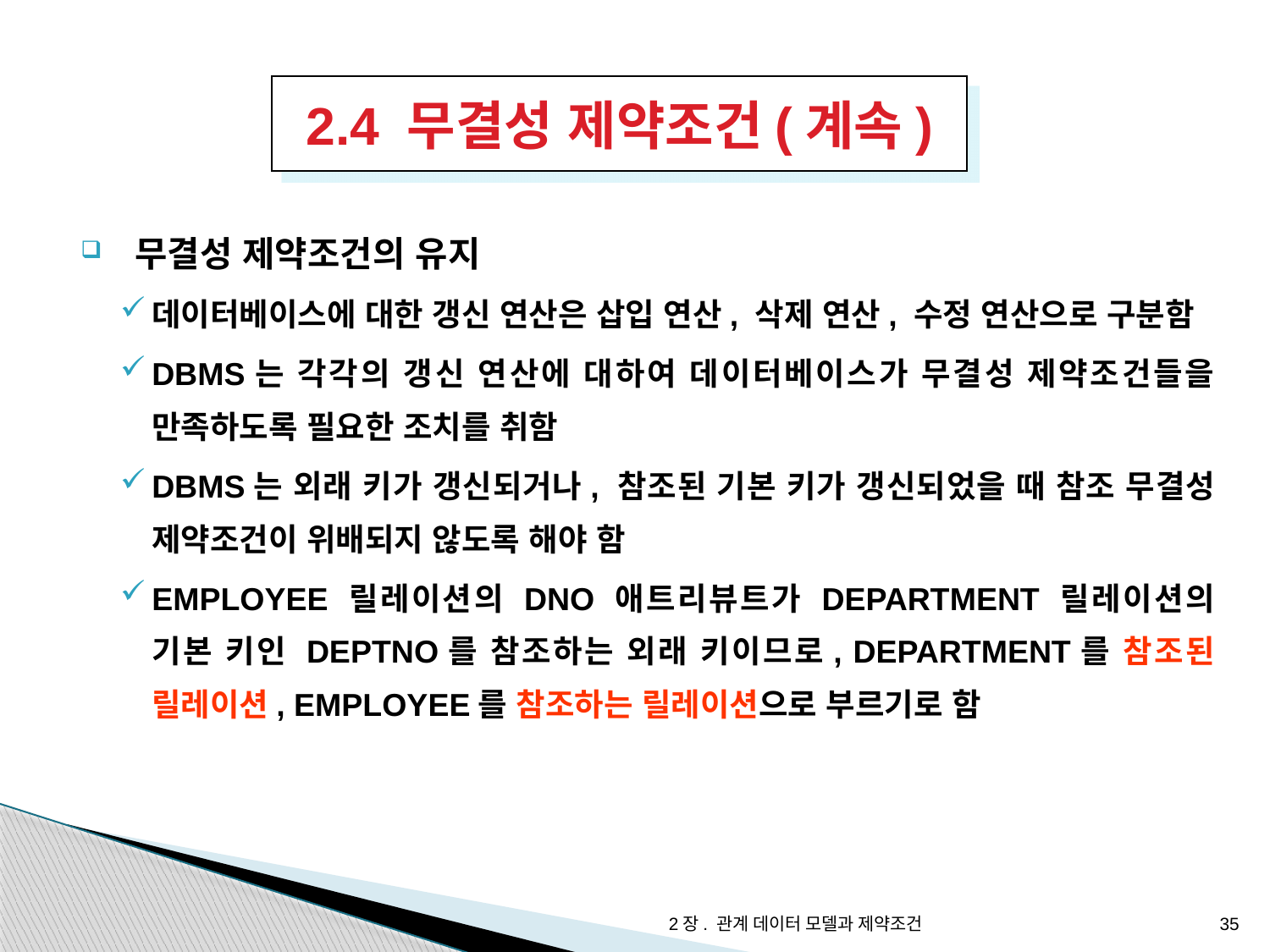

2.4 무결성 제약조건(계속)
 무결성 제약조건의 유지
데이터베이스에 대한 갱신 연산은 삽입 연산, 삭제 연산, 수정 연산으로 구분함
DBMS는 각각의 갱신 연산에 대하여 데이터베이스가 무결성 제약조건들을 만족하도록 필요한 조치를 취함
DBMS는 외래 키가 갱신되거나, 참조된 기본 키가 갱신되었을 때 참조 무결성 제약조건이 위배되지 않도록 해야 함
EMPLOYEE 릴레이션의 DNO 애트리뷰트가 DEPARTMENT 릴레이션의 기본 키인 DEPTNO를 참조하는 외래 키이므로, DEPARTMENT를 참조된 릴레이션, EMPLOYEE를 참조하는 릴레이션으로 부르기로 함

2장. 관계 데이터 모델과 제약조건
35